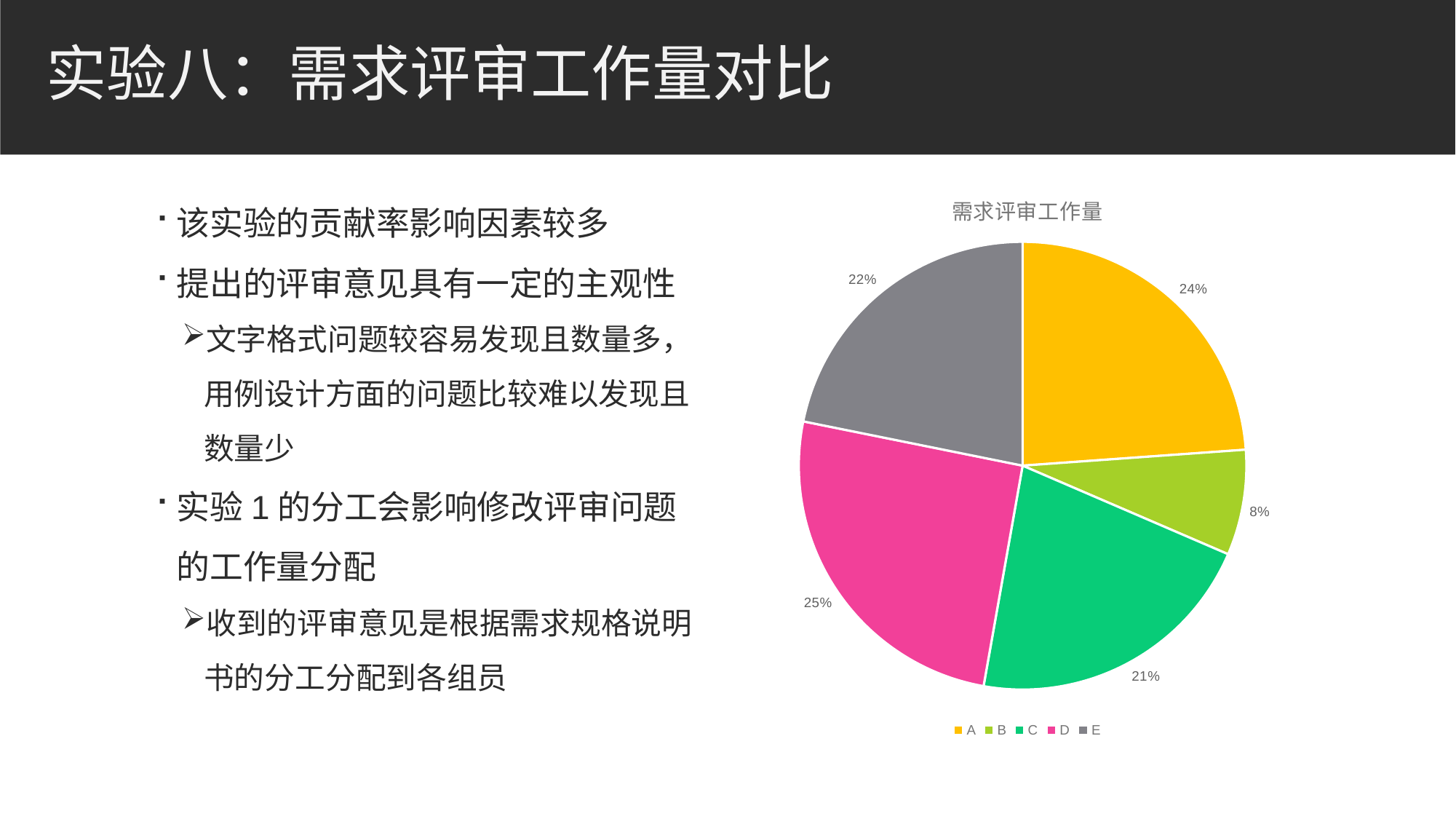

# 实验八：需求评审工作量对比

### Chart:

| Category | 需求评审工作量 |
|---|---|
| A | 0.23857868020304568 |
| B | 0.07614213197969544 |
| C | 0.2131979695431472 |
| D | 0.25380710659898476 |
| E | 0.2182741116751269 |
该实验的贡献率影响因素较多
提出的评审意见具有一定的主观性
文字格式问题较容易发现且数量多，用例设计方面的问题比较难以发现且数量少
实验1的分工会影响修改评审问题的工作量分配
收到的评审意见是根据需求规格说明书的分工分配到各组员